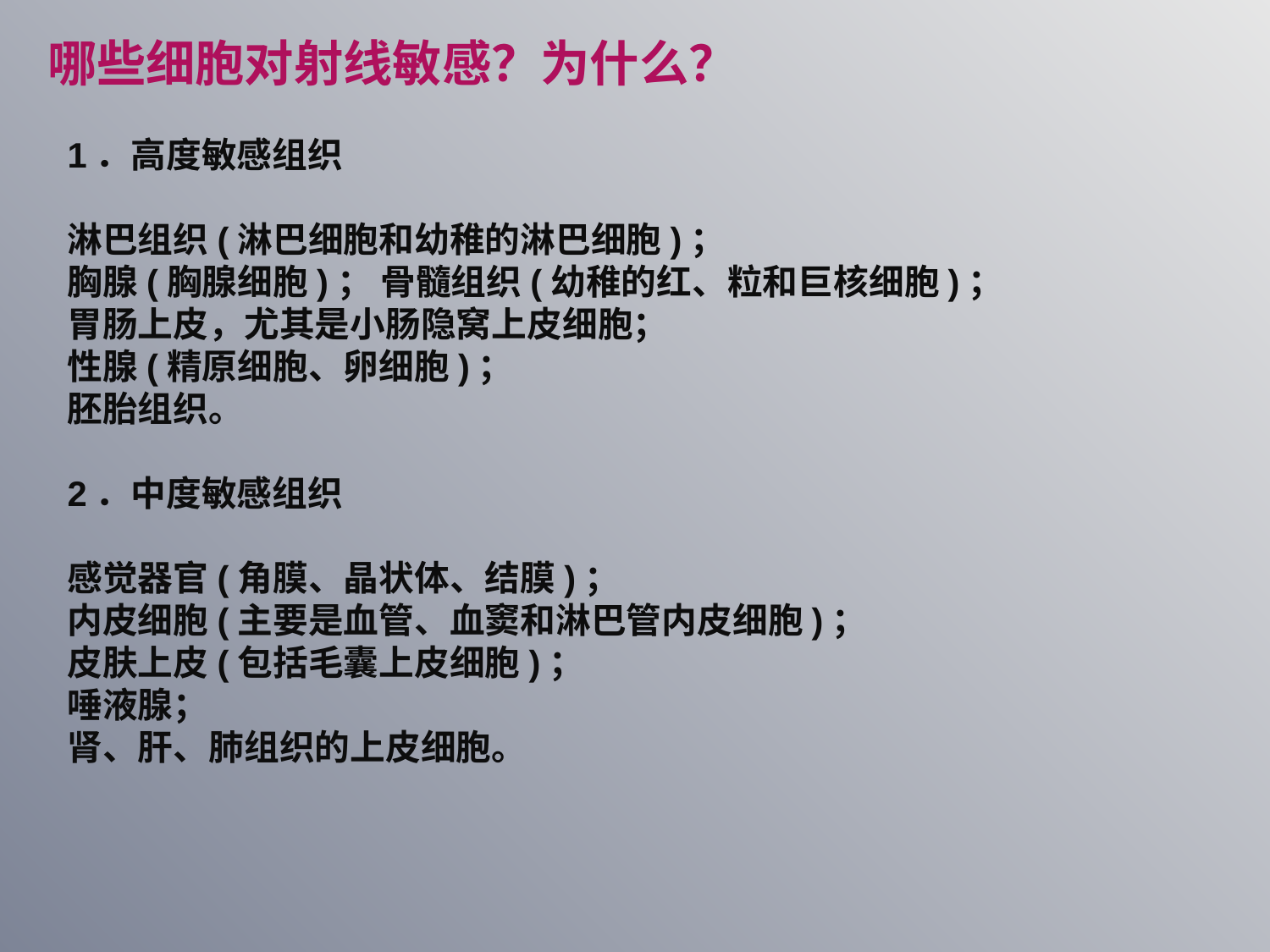

哪些细胞对射线敏感？为什么？
1．高度敏感组织
淋巴组织(淋巴细胞和幼稚的淋巴细胞)；
胸腺(胸腺细胞)； 骨髓组织(幼稚的红、粒和巨核细胞)；
胃肠上皮，尤其是小肠隐窝上皮细胞；
性腺(精原细胞、卵细胞)；
胚胎组织。
2．中度敏感组织
感觉器官(角膜、晶状体、结膜)；
内皮细胞(主要是血管、血窦和淋巴管内皮细胞)；
皮肤上皮(包括毛囊上皮细胞)；
唾液腺；
肾、肝、肺组织的上皮细胞。